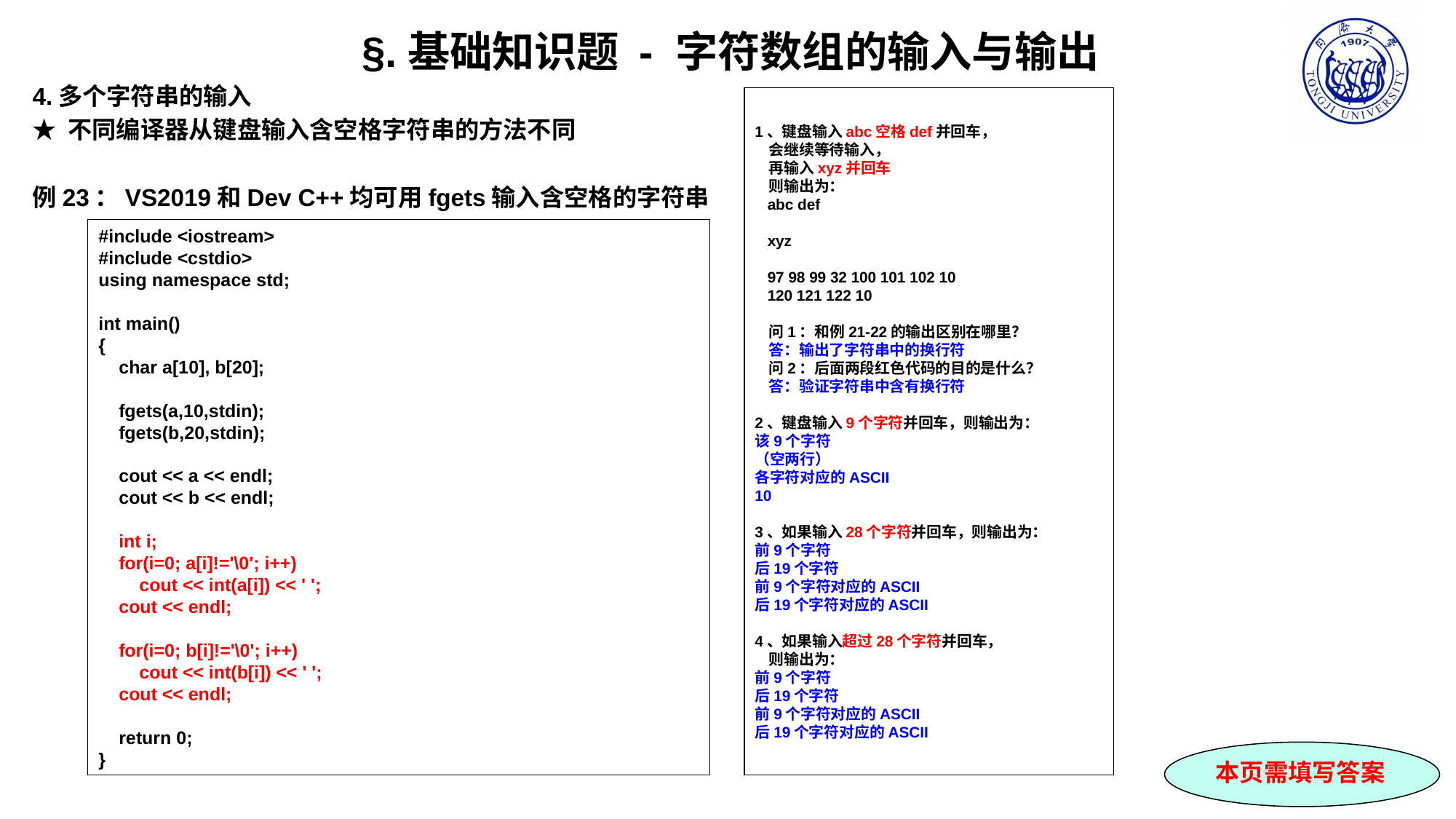

§.基础知识题 - 字符数组的输入与输出
4.多个字符串的输入
★ 不同编译器从键盘输入含空格字符串的方法不同

例23：VS2019和Dev C++均可用fgets输入含空格的字符串
1、键盘输入abc空格def并回车，
   会继续等待输入，
   再输入xyz并回车
   则输出为：
   abc def

   xyz

   97 98 99 32 100 101 102 10
   120 121 122 10

   问1：和例21-22的输出区别在哪里？
   答：输出了字符串中的换行符
   问2：后面两段红色代码的目的是什么？
   答：验证字符串中含有换行符

2、键盘输入9个字符并回车，则输出为：
该9个字符
（空两行）
各字符对应的ASCII
10

3、如果输入28个字符并回车，则输出为：
前9个字符
后19个字符
前9个字符对应的ASCII
后19个字符对应的ASCII

4、如果输入超过28个字符并回车，
   则输出为：
前9个字符
后19个字符
前9个字符对应的ASCII
后19个字符对应的ASCII
#include <iostream>
#include <cstdio>
using namespace std;

int main()
{
    char a[10], b[20];

    fgets(a,10,stdin);
    fgets(b,20,stdin);

    cout << a << endl;
    cout << b << endl;

    int i;
    for(i=0; a[i]!='\0'; i++)
        cout << int(a[i]) << ' ';
    cout << endl;

    for(i=0; b[i]!='\0'; i++)
        cout << int(b[i]) << ' ';
    cout << endl;

    return 0;
}
本页需填写答案